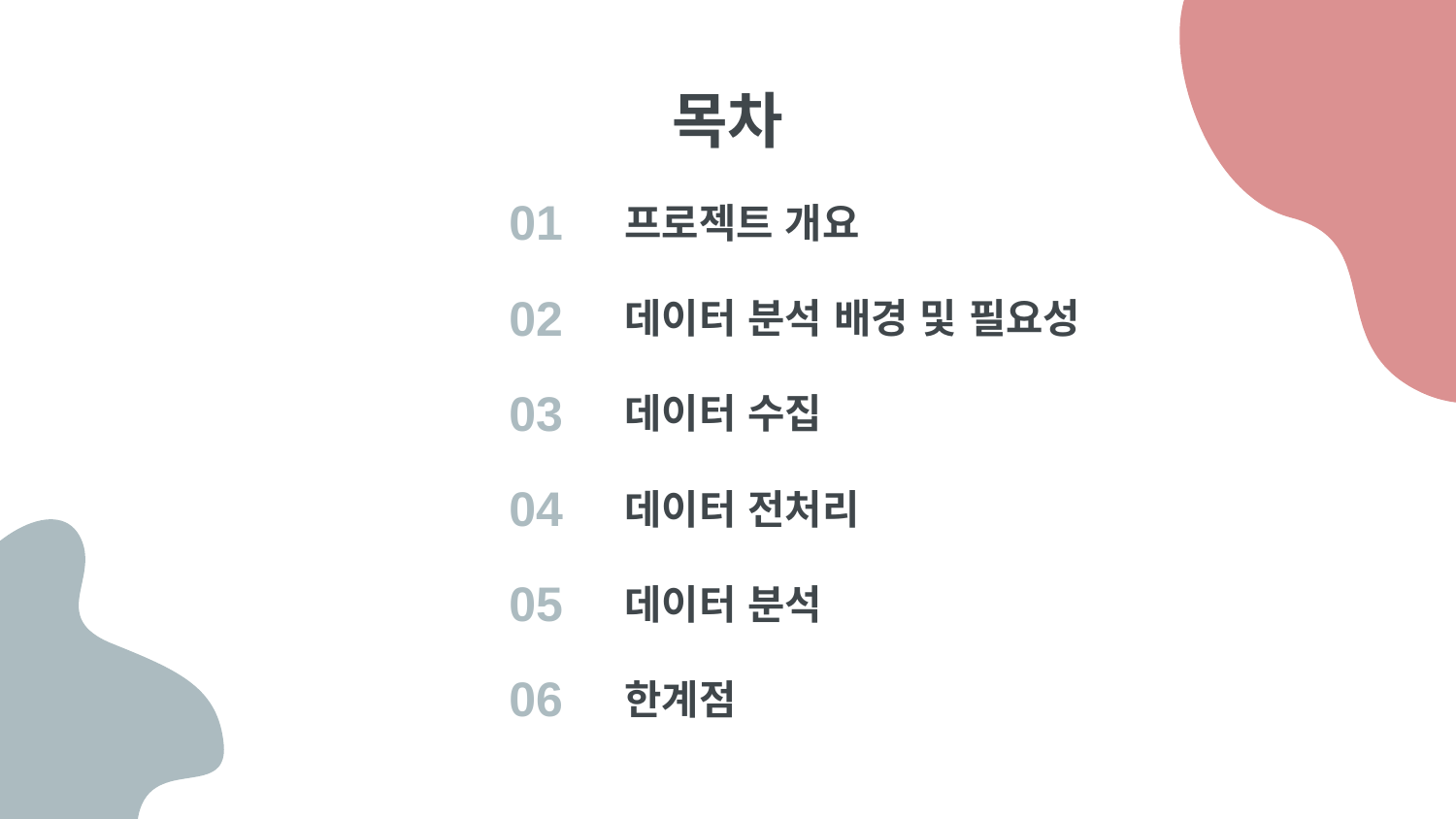

# 목차
프로젝트 개요
01
데이터 분석 배경 및 필요성
02
데이터 수집
03
데이터 전처리
04
데이터 분석
05
한계점
06